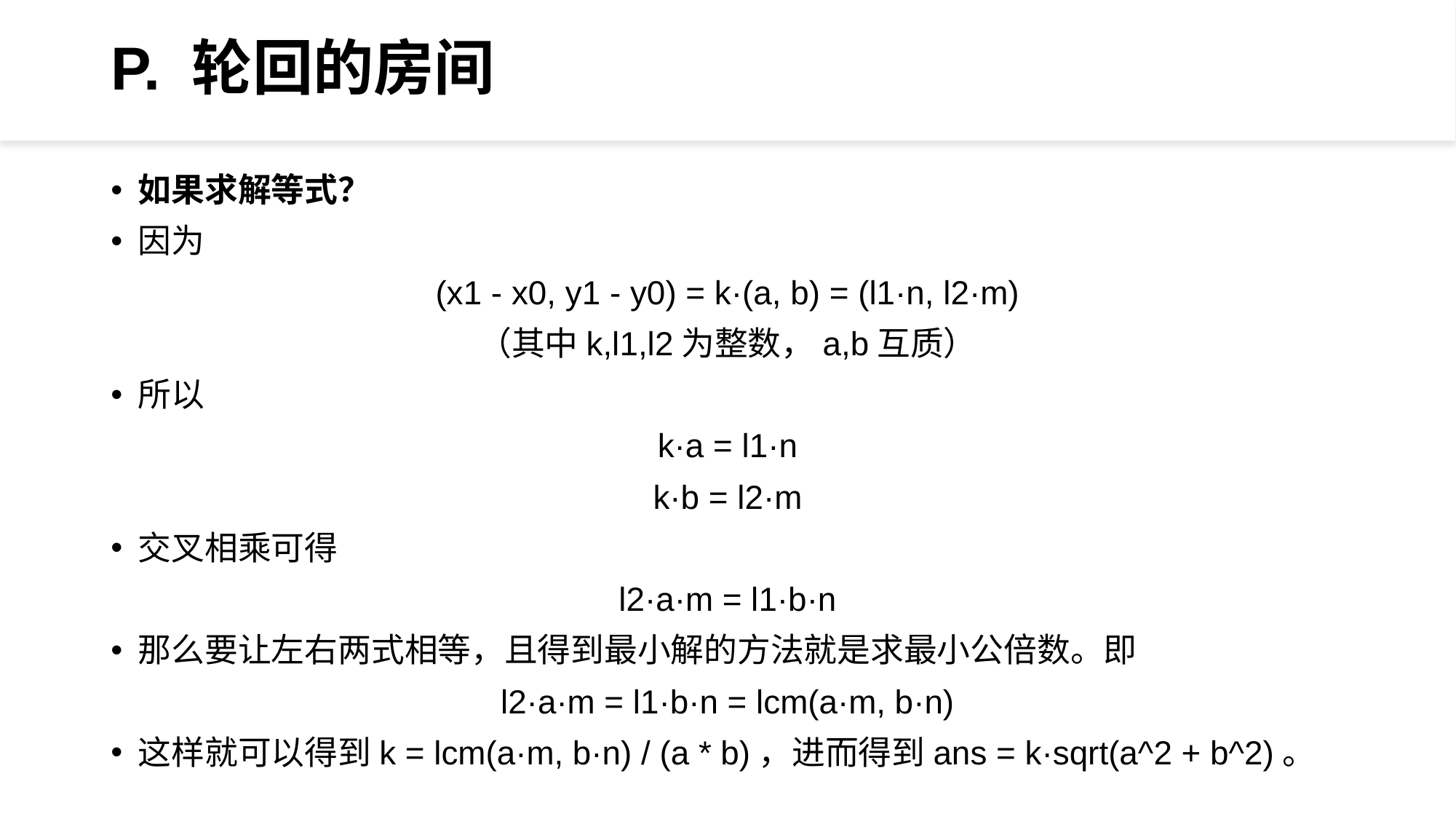

# P. 轮回的房间
如果求解等式？
因为
(x1 - x0, y1 - y0) = k·(a, b) = (l1·n, l2·m)
（其中k,l1,l2为整数，a,b互质）
所以
k·a = l1·n
k·b = l2·m
交叉相乘可得
l2·a·m = l1·b·n
那么要让左右两式相等，且得到最小解的方法就是求最小公倍数。即
l2·a·m = l1·b·n = lcm(a·m, b·n)
这样就可以得到k = lcm(a·m, b·n) / (a * b)，进而得到ans = k·sqrt(a^2 + b^2)。